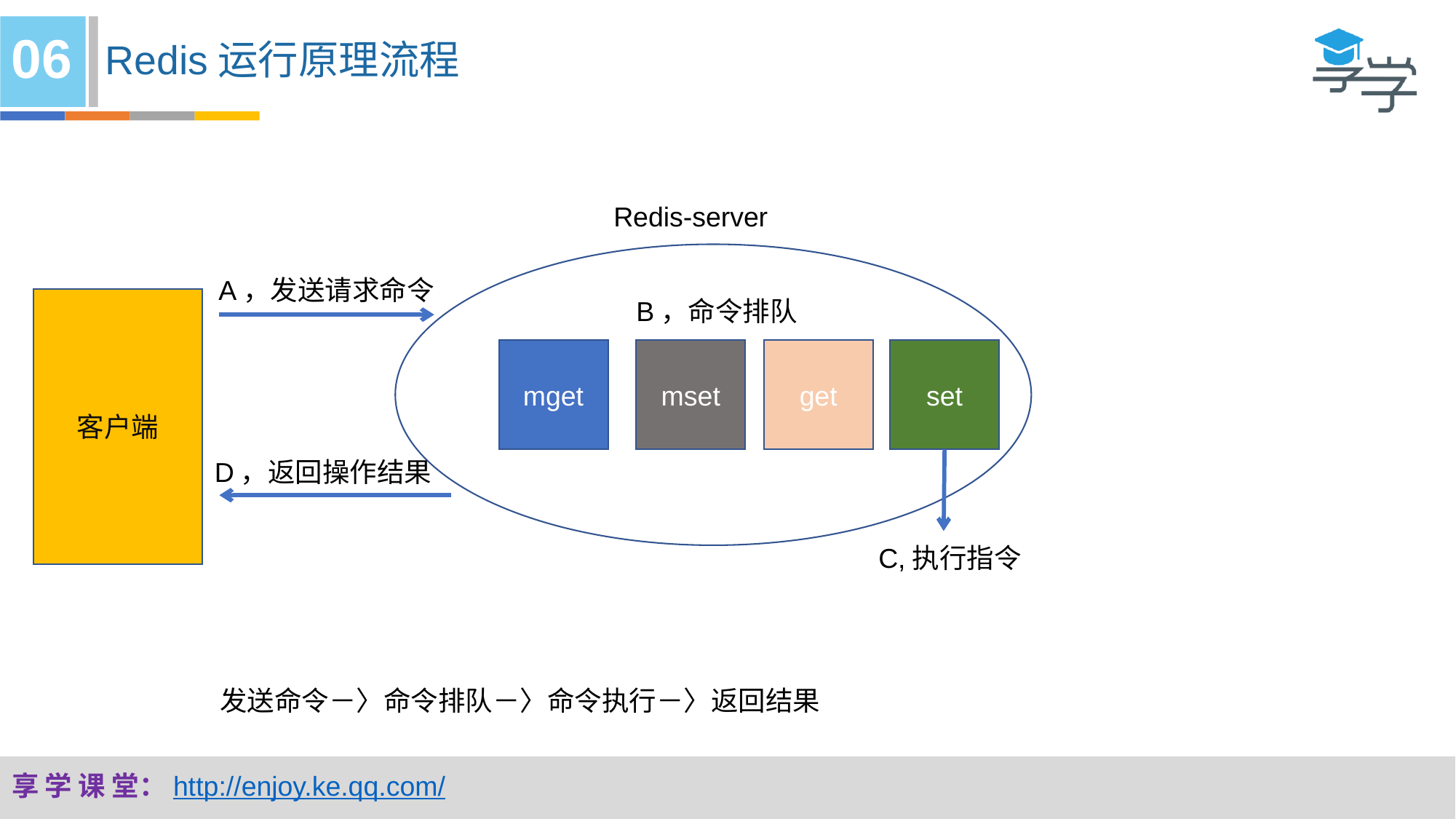

06
Redis运行原理流程

Redis-server

A，发送请求命令
客户端
B，命令排队
get
mget
mset
set
D，返回操作结果
C,执行指令
发送命令－〉命令排队－〉命令执行－〉返回结果